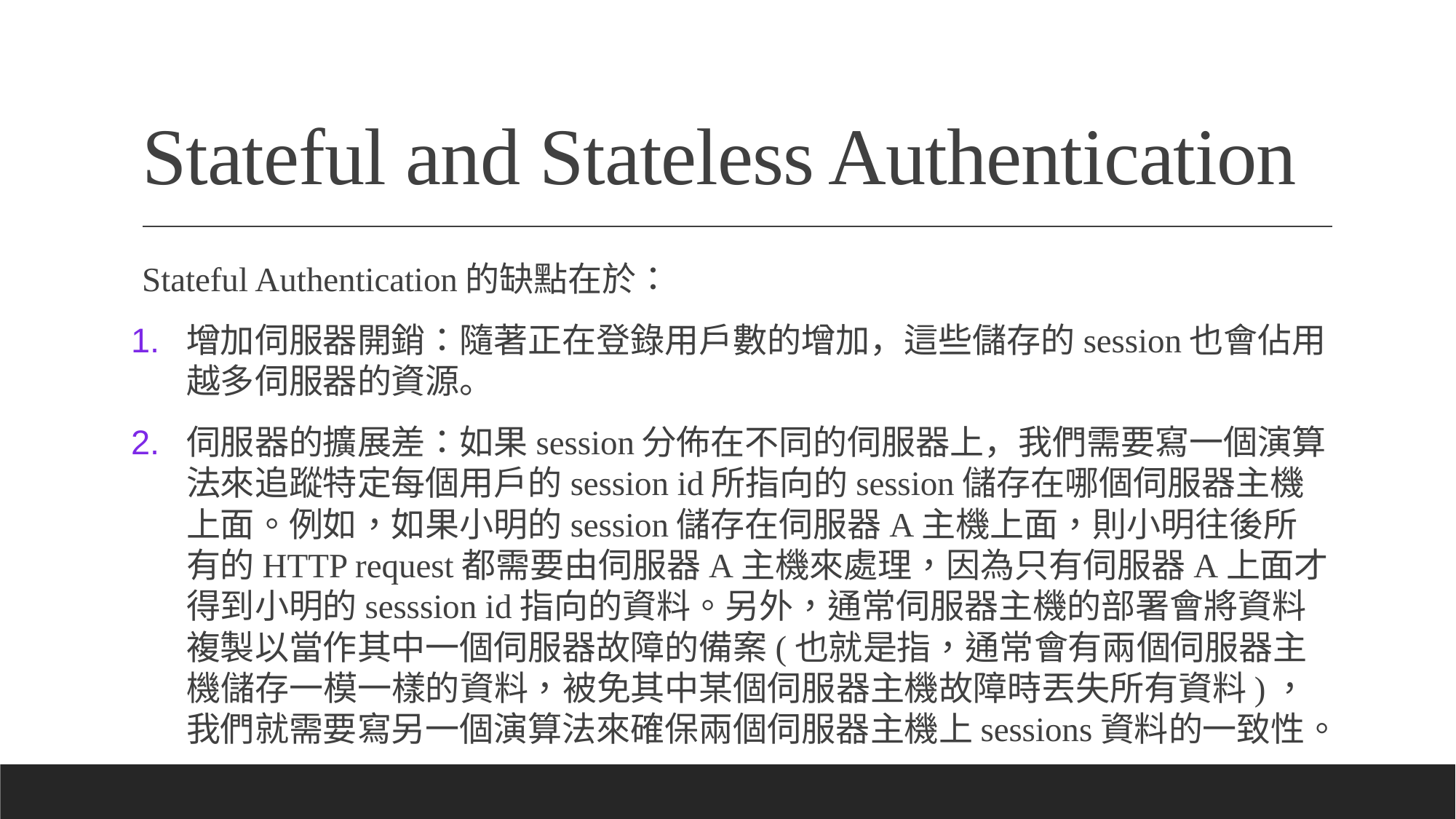

# Stateful and Stateless Authentication
Stateful Authentication的缺點在於：
增加伺服器開銷：隨著正在登錄用戶數的增加，這些儲存的session也會佔用越多伺服器的資源。
伺服器的擴展差：如果session分佈在不同的伺服器上，我們需要寫一個演算法來追蹤特定每個用戶的session id所指向的session儲存在哪個伺服器主機上面。例如，如果小明的session儲存在伺服器A主機上面，則小明往後所有的HTTP request都需要由伺服器A主機來處理，因為只有伺服器A上面才得到小明的sesssion id指向的資料。另外，通常伺服器主機的部署會將資料複製以當作其中一個伺服器故障的備案(也就是指，通常會有兩個伺服器主機儲存一模一樣的資料，被免其中某個伺服器主機故障時丟失所有資料)，我們就需要寫另一個演算法來確保兩個伺服器主機上sessions資料的一致性。